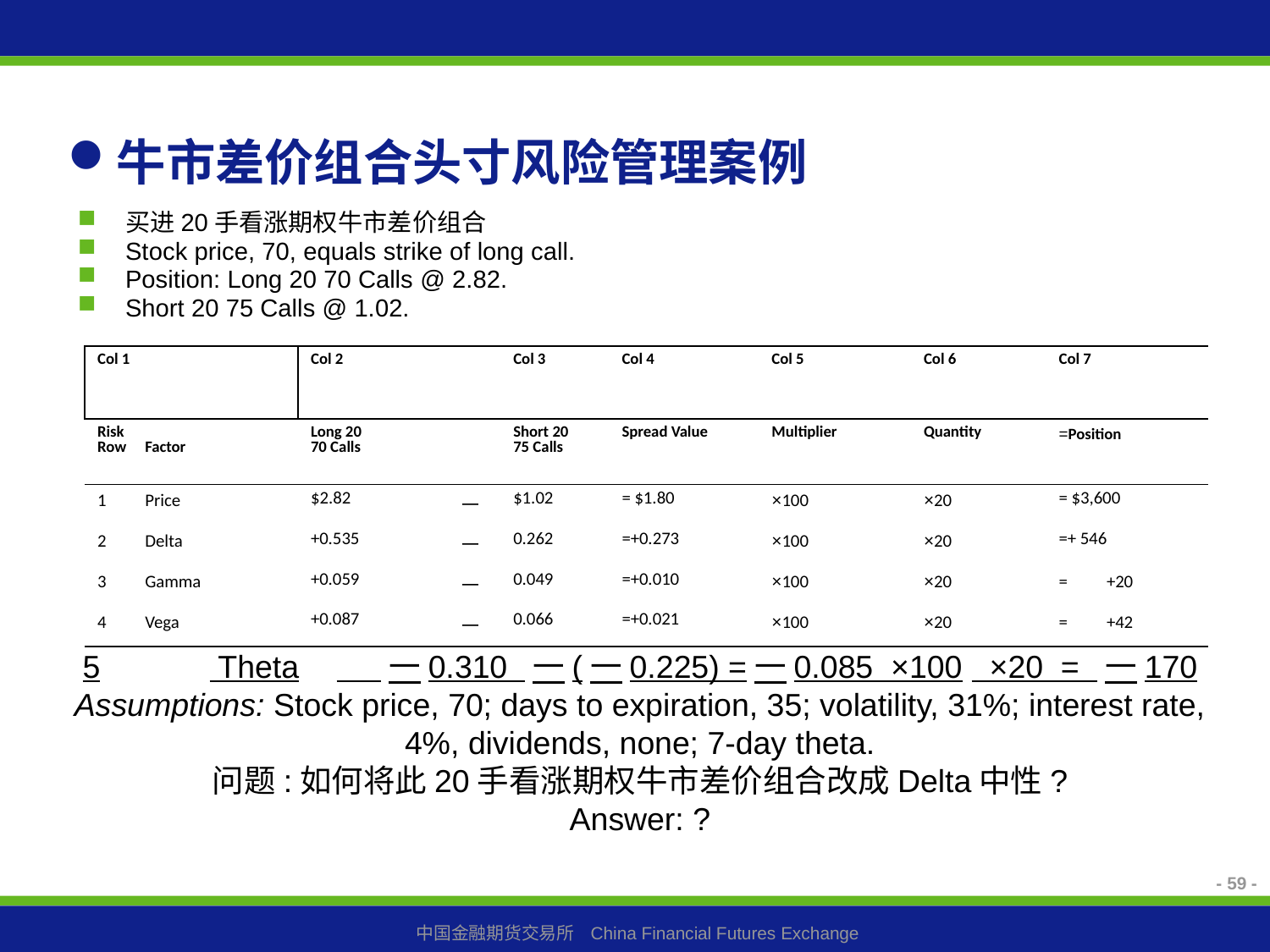

# 牛市差价组合头寸风险管理案例
买进20手看涨期权牛市差价组合
Stock price, 70, equals strike of long call.
Position: Long 20 70 Calls @ 2.82.
Short 20 75 Calls @ 1.02.
| Col 1 | Col 2 |  | Col 3 | Col 4 | Col 5 | Col 6 | Col 7 |
| --- | --- | --- | --- | --- | --- | --- | --- |
| Risk Row Factor | Long 20 70 Calls |  | Short 20 75 Calls | Spread Value | Multiplier | Quantity | =Position |
| 1 Price | $2.82 | 一 | $1.02 | = $1.80 | ×100 | ×20 | = $3,600 |
| 2 Delta | +0.535 | 一 | 0.262 | =+0.273 | ×100 | ×20 | =+ 546 |
| 3 Gamma | +0.059 | 一 | 0.049 | =+0.010 | ×100 | ×20 | = +20 |
| 4 Vega | +0.087 | 一 | 0.066 | =+0.021 | ×100 | ×20 | = +42 |
5	 Theta	     一0.310  一(一0.225) =一0.085  ×100	  ×20  =  一170
Assumptions: Stock price, 70; days to expiration, 35; volatility, 31%; interest rate, 4%, dividends, none; 7-day theta.
问题:如何将此20手看涨期权牛市差价组合改成Delta中性?
Answer: ?
- 59 -